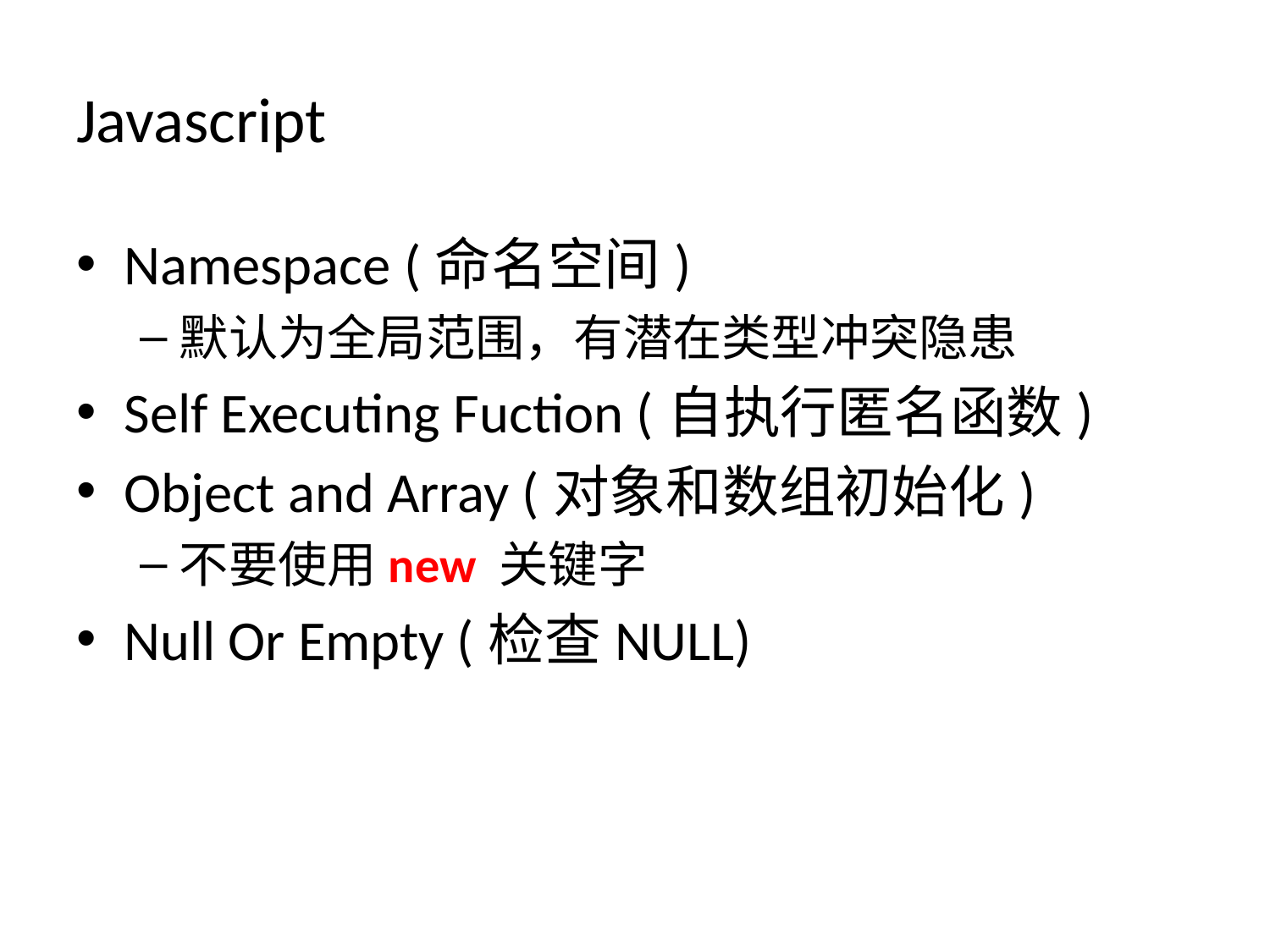

# Javascript
Namespace (命名空间)
默认为全局范围，有潜在类型冲突隐患
Self Executing Fuction (自执行匿名函数)
Object and Array (对象和数组初始化)
不要使用new 关键字
Null Or Empty (检查NULL)